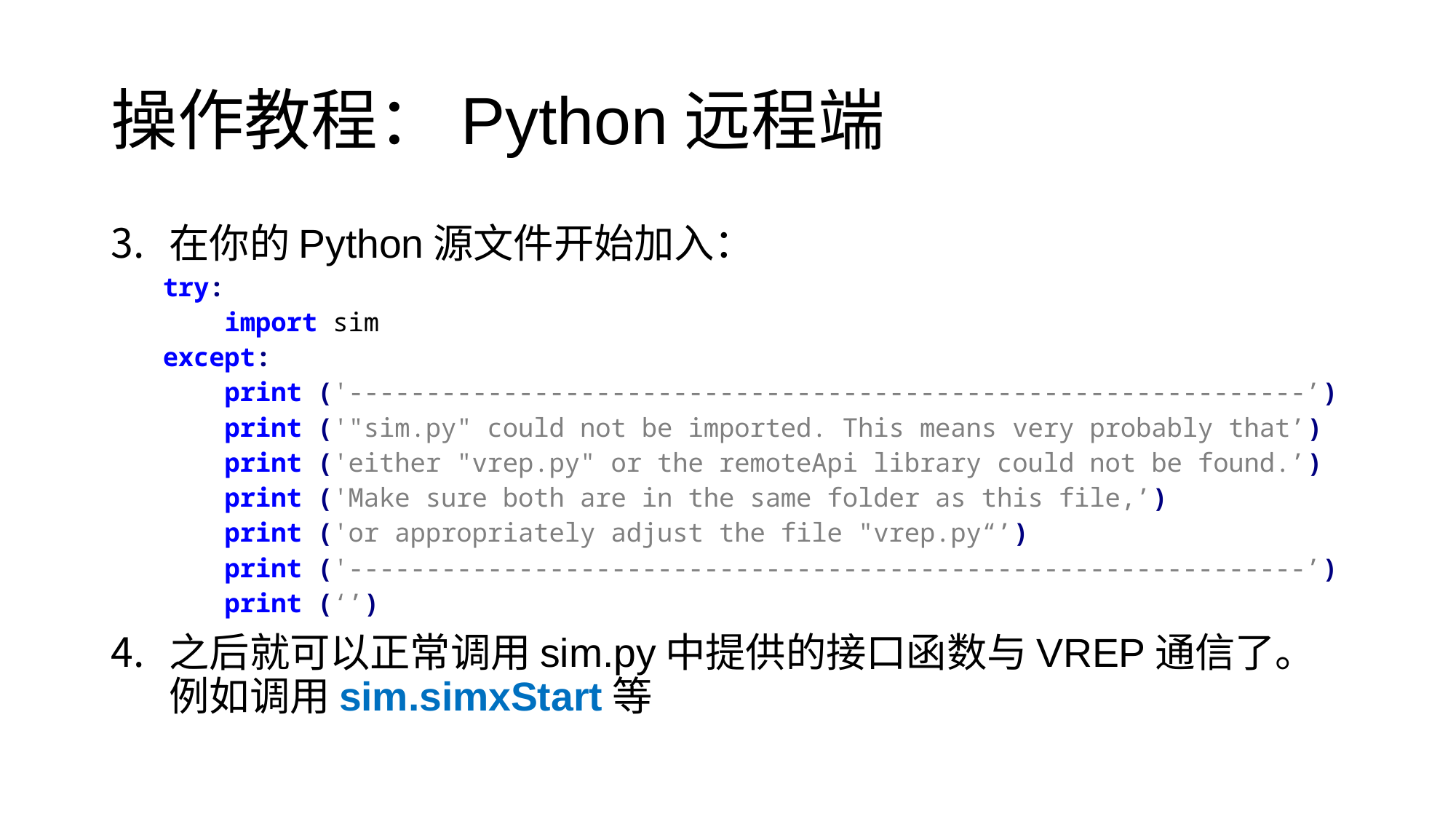

# 操作教程：Python远程端
在你的Python源文件开始加入：
try:
    import sim
except:
    print ('--------------------------------------------------------------’)
    print ('"sim.py" could not be imported. This means very probably that’)
    print ('either "vrep.py" or the remoteApi library could not be found.’)
    print ('Make sure both are in the same folder as this file,’)
    print ('or appropriately adjust the file "vrep.py“’)
    print ('--------------------------------------------------------------’)
    print (‘’)
之后就可以正常调用sim.py中提供的接口函数与VREP通信了。例如调用sim.simxStart等